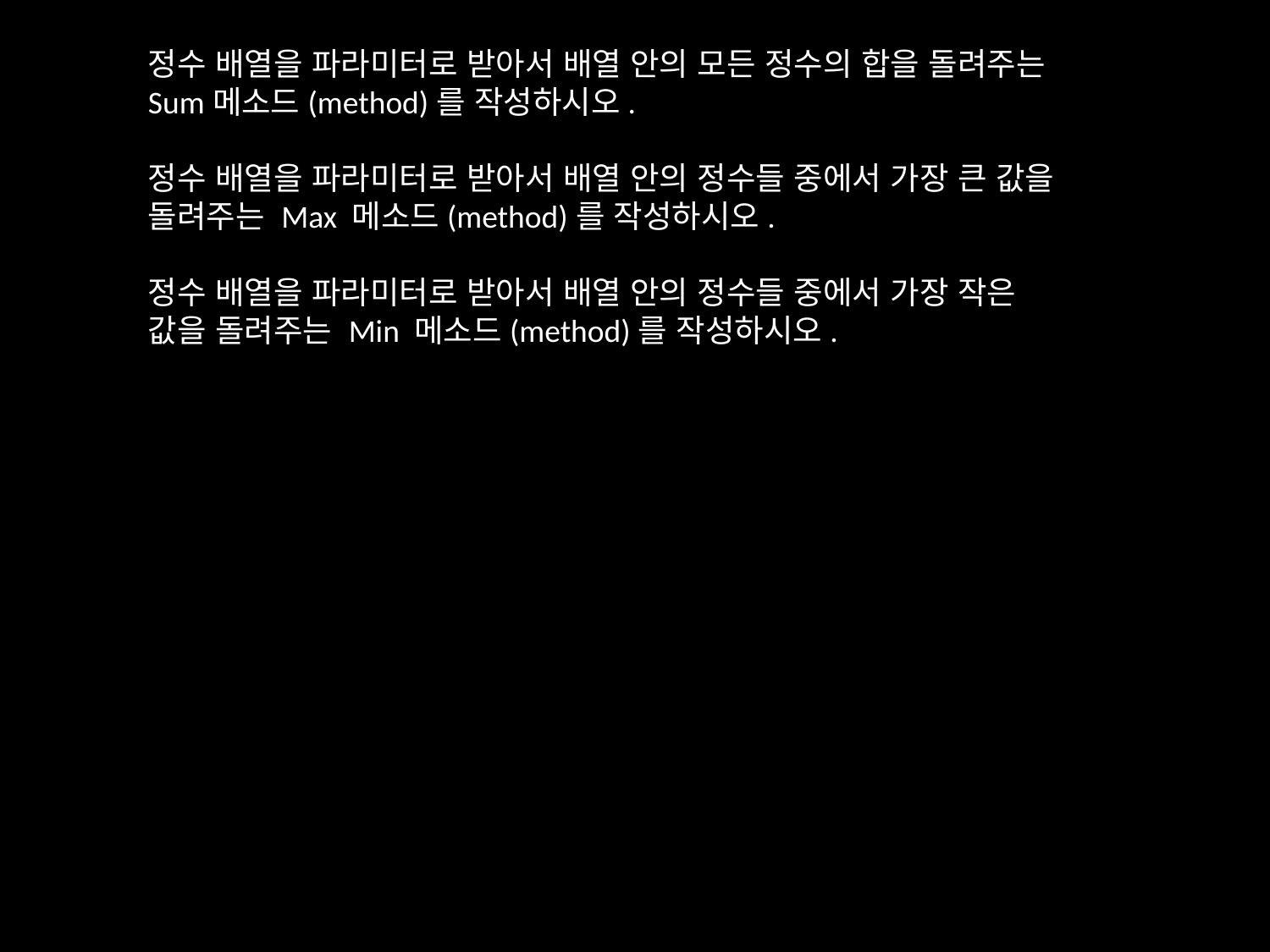

정수 배열을 파라미터로 받아서 배열 안의 모든 정수의 합을 돌려주는  Sum메소드(method)를 작성하시오.

정수 배열을 파라미터로 받아서 배열 안의 정수들 중에서 가장 큰 값을 돌려주는 Max 메소드(method)를 작성하시오.

정수 배열을 파라미터로 받아서 배열 안의 정수들 중에서 가장 작은 값을 돌려주는 Min 메소드(method)를 작성하시오.